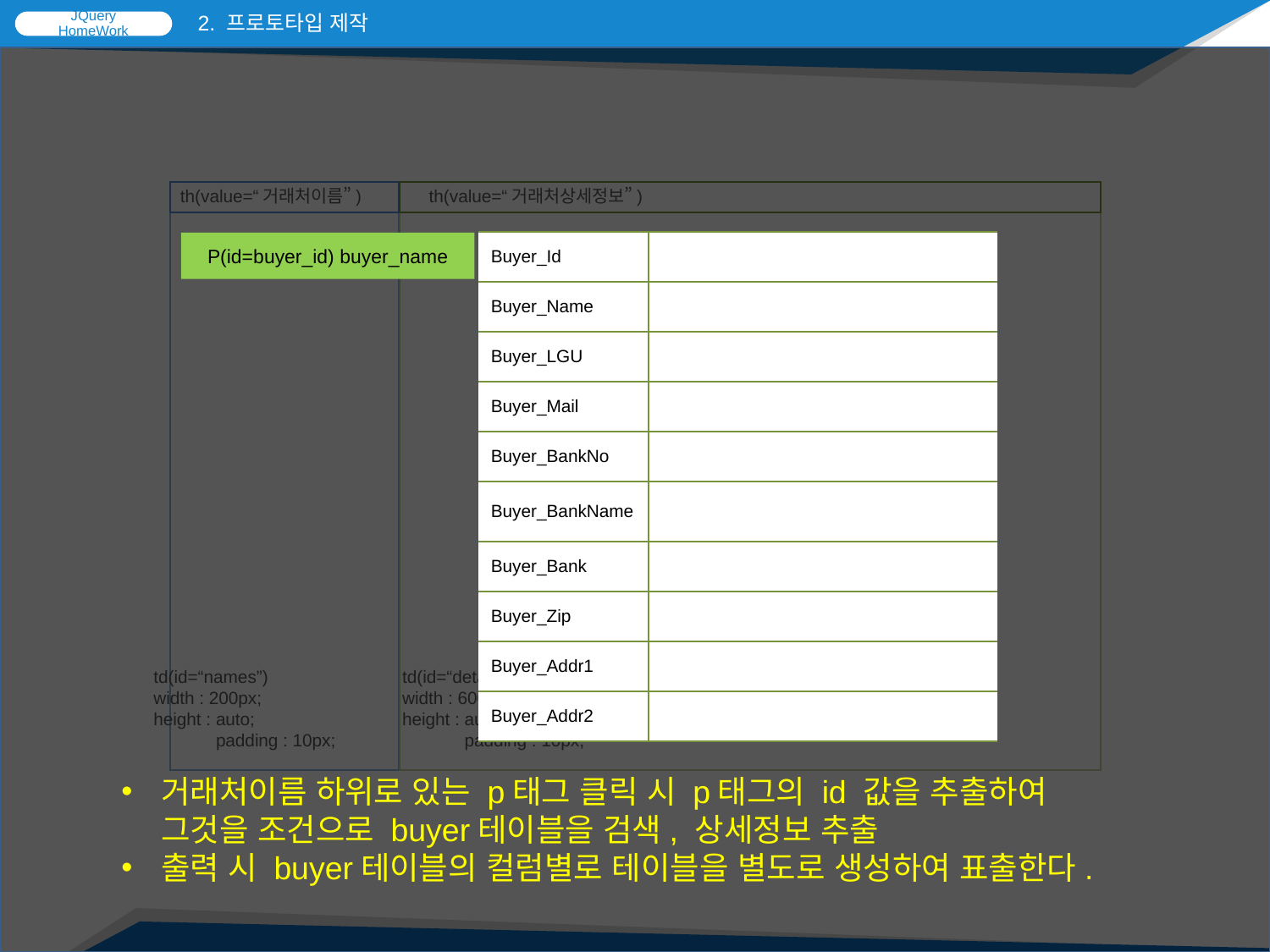

# 2. 프로토타입 제작

th(value=“거래처이름”)
th(value=“거래처상세정보”)
| Buyer\_Id |  |
| --- | --- |
| Buyer\_Name |  |
| Buyer\_LGU |  |
| Buyer\_Mail |  |
| Buyer\_BankNo |  |
| Buyer\_BankName |  |
| Buyer\_Bank |  |
| Buyer\_Zip |  |
| Buyer\_Addr1 |  |
| Buyer\_Addr2 |  |
P(id=buyer_id) buyer_name
td(id=“names”)
width : 200px;
height : auto;
	padding : 10px;
td(id=“detail”)
width : 600px;
height : auto;
	padding : 10px;
거래처이름 하위로 있는 p태그 클릭 시 p태그의 id 값을 추출하여
그것을 조건으로 buyer테이블을 검색, 상세정보 추출
출력 시 buyer테이블의 컬럼별로 테이블을 별도로 생성하여 표출한다.